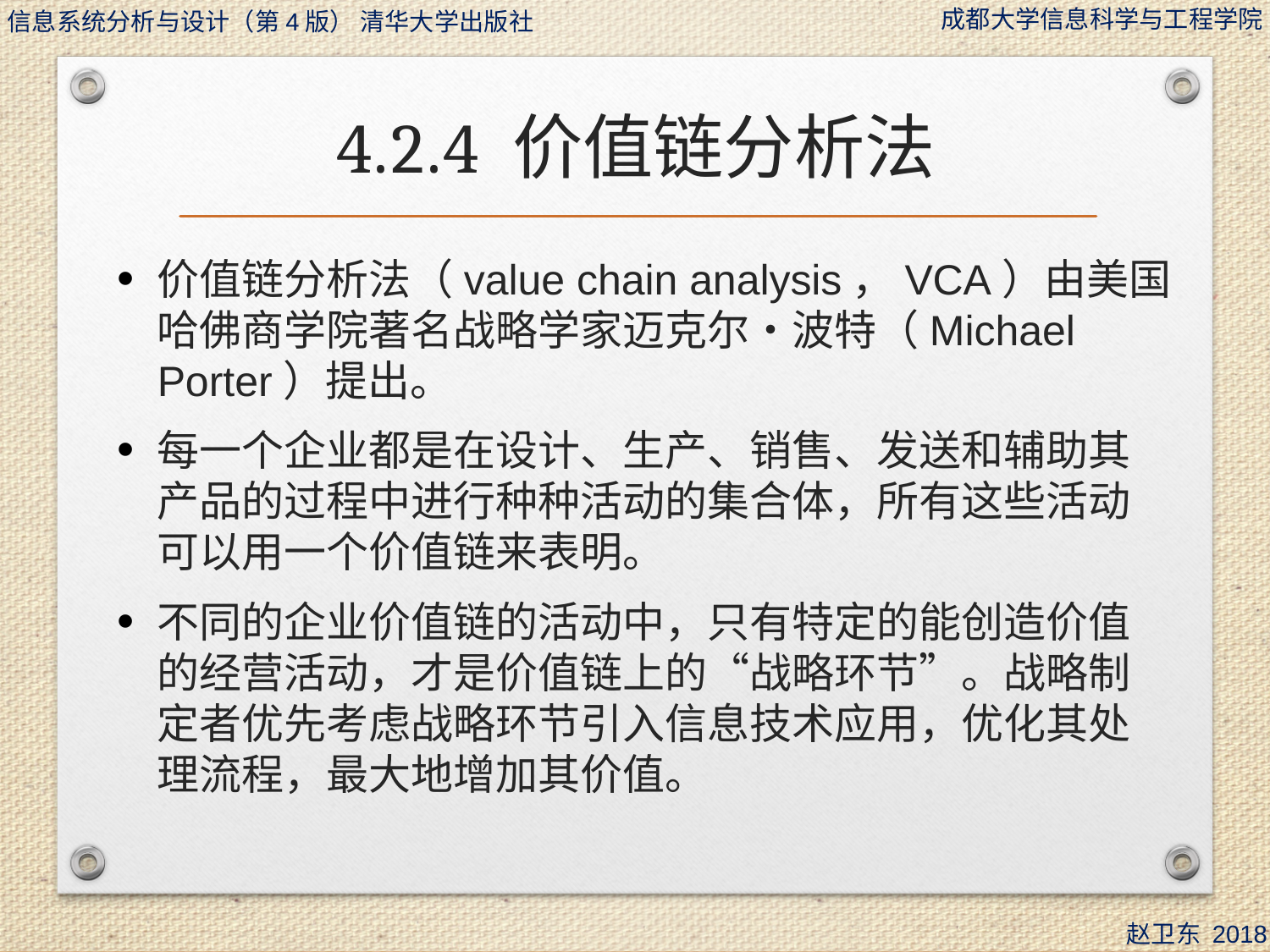

# 4.2.4 价值链分析法
价值链分析法（value chain analysis，VCA）由美国哈佛商学院著名战略学家迈克尔•波特（Michael Porter）提出。
每一个企业都是在设计、生产、销售、发送和辅助其产品的过程中进行种种活动的集合体，所有这些活动可以用一个价值链来表明。
不同的企业价值链的活动中，只有特定的能创造价值的经营活动，才是价值链上的“战略环节”。战略制定者优先考虑战略环节引入信息技术应用，优化其处理流程，最大地增加其价值。